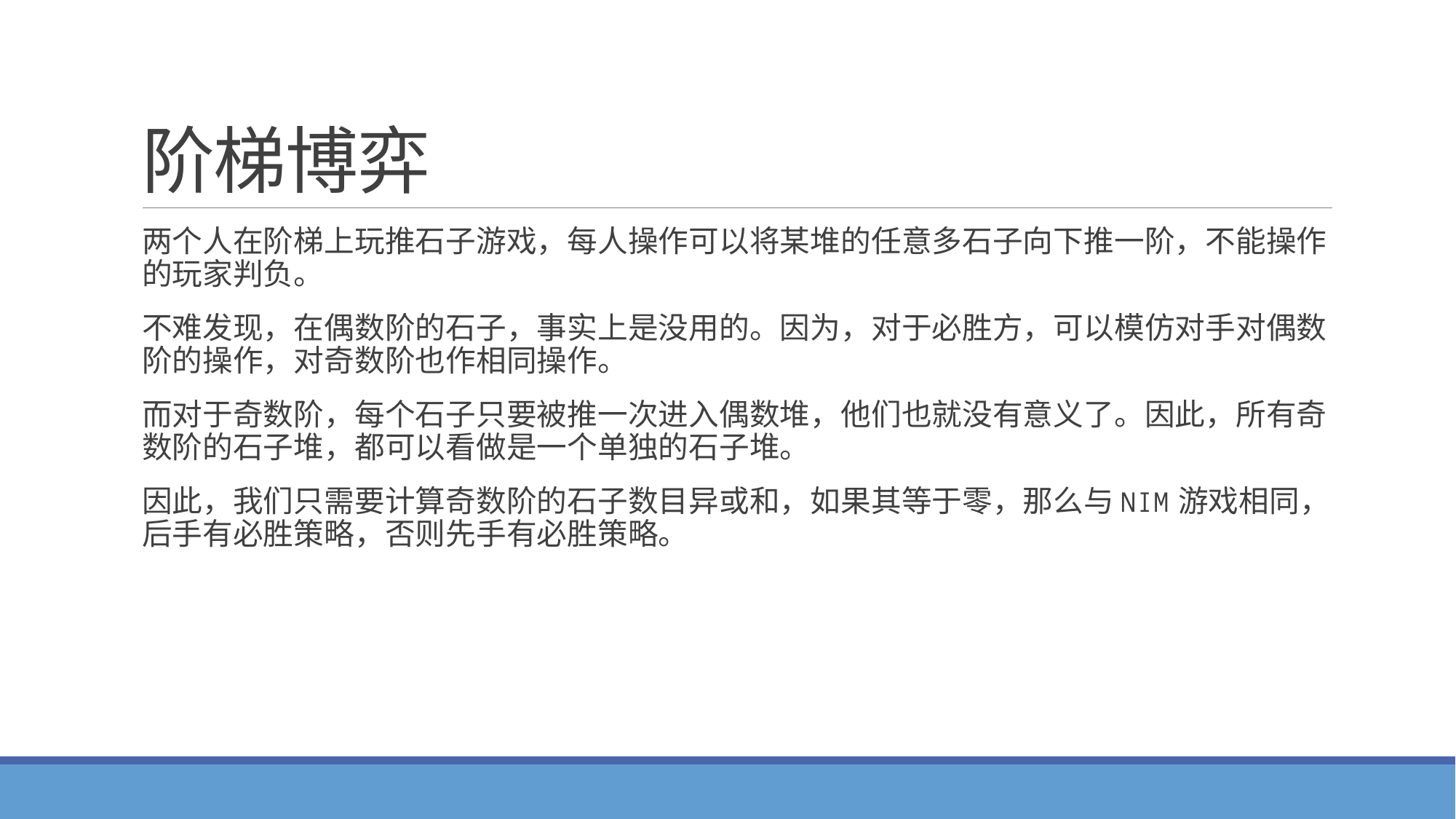

# 阶梯博弈
两个人在阶梯上玩推石子游戏，每人操作可以将某堆的任意多石子向下推一阶，不能操作的玩家判负。
不难发现，在偶数阶的石子，事实上是没用的。因为，对于必胜方，可以模仿对手对偶数阶的操作，对奇数阶也作相同操作。
而对于奇数阶，每个石子只要被推一次进入偶数堆，他们也就没有意义了。因此，所有奇数阶的石子堆，都可以看做是一个单独的石子堆。
因此，我们只需要计算奇数阶的石子数目异或和，如果其等于零，那么与NIM游戏相同，后手有必胜策略，否则先手有必胜策略。